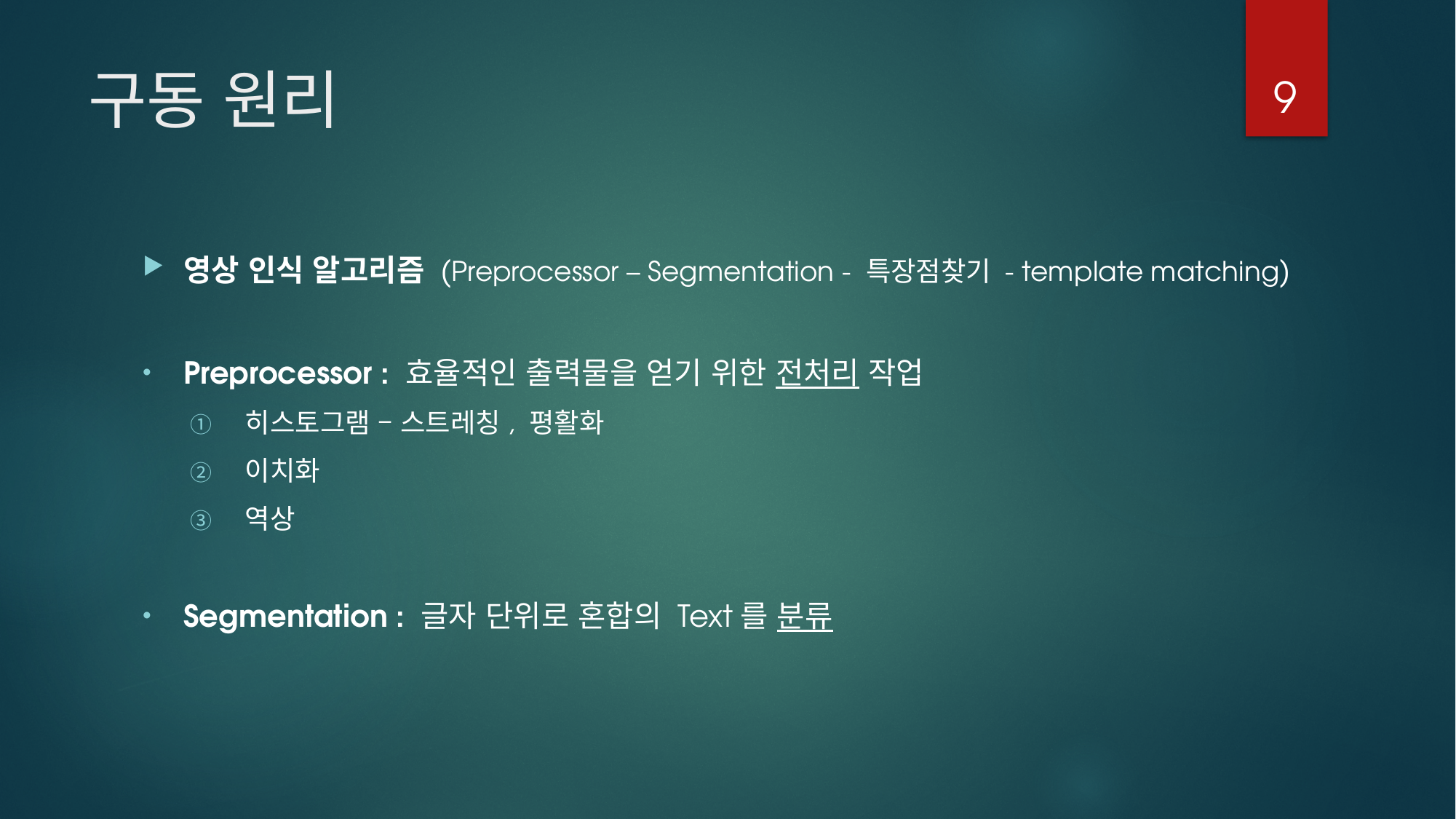

9
# 구동 원리
영상 인식 알고리즘 (Preprocessor – Segmentation - 특장점찾기 - template matching)

Preprocessor : 효율적인 출력물을 얻기 위한 전처리 작업
히스토그램 – 스트레칭, 평활화
이치화
역상

Segmentation : 글자 단위로 혼합의 Text를 분류